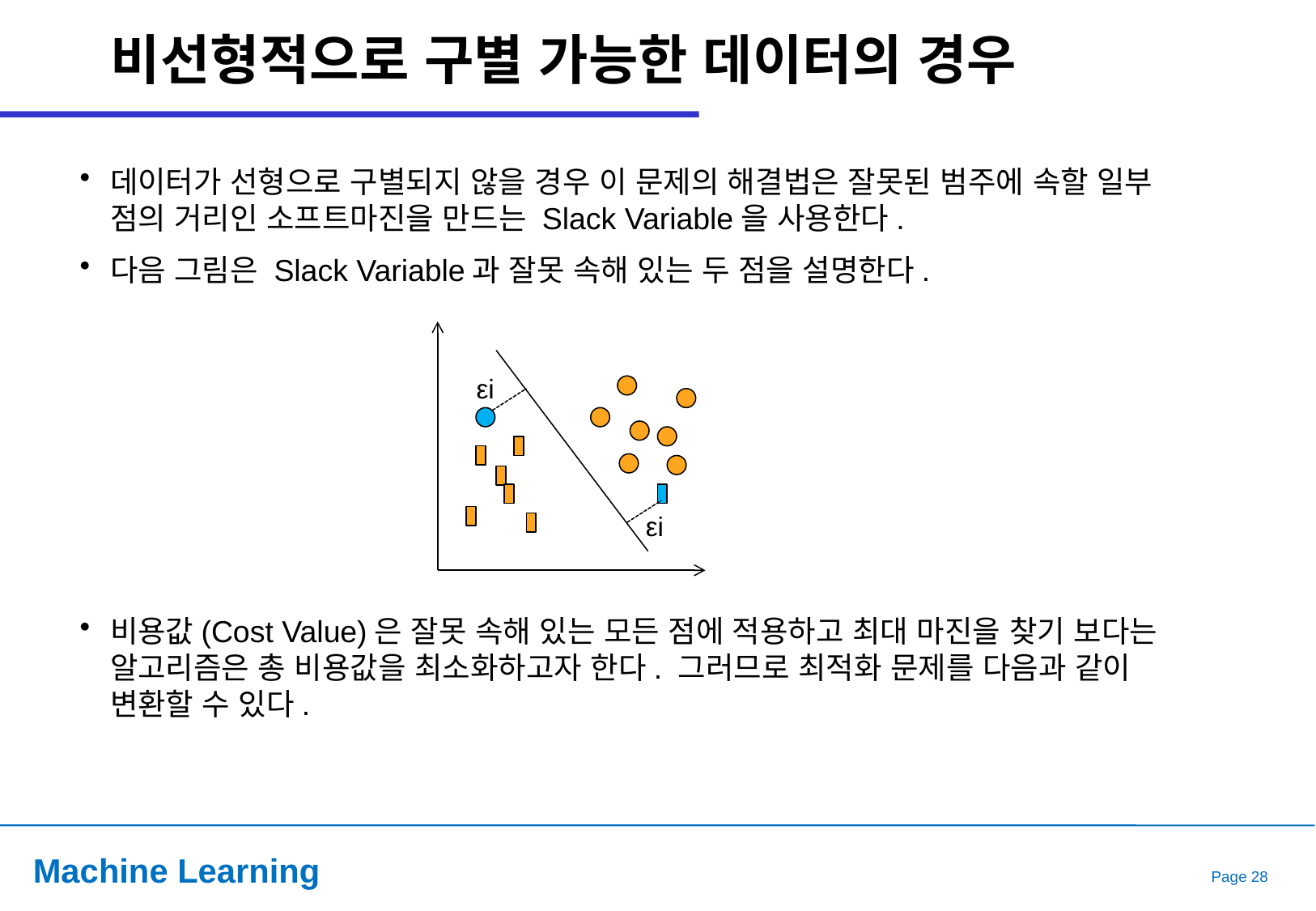

# 비선형적으로 구별 가능한 데이터의 경우
데이터가 선형으로 구별되지 않을 경우 이 문제의 해결법은 잘못된 범주에 속할 일부 점의 거리인 소프트마진을 만드는 Slack Variable을 사용한다.
다음 그림은 Slack Variable과 잘못 속해 있는 두 점을 설명한다.

비용값(Cost Value)은 잘못 속해 있는 모든 점에 적용하고 최대 마진을 찾기 보다는 알고리즘은 총 비용값을 최소화하고자 한다. 그러므로 최적화 문제를 다음과 같이 변환할 수 있다.
εi

εi

Page 28